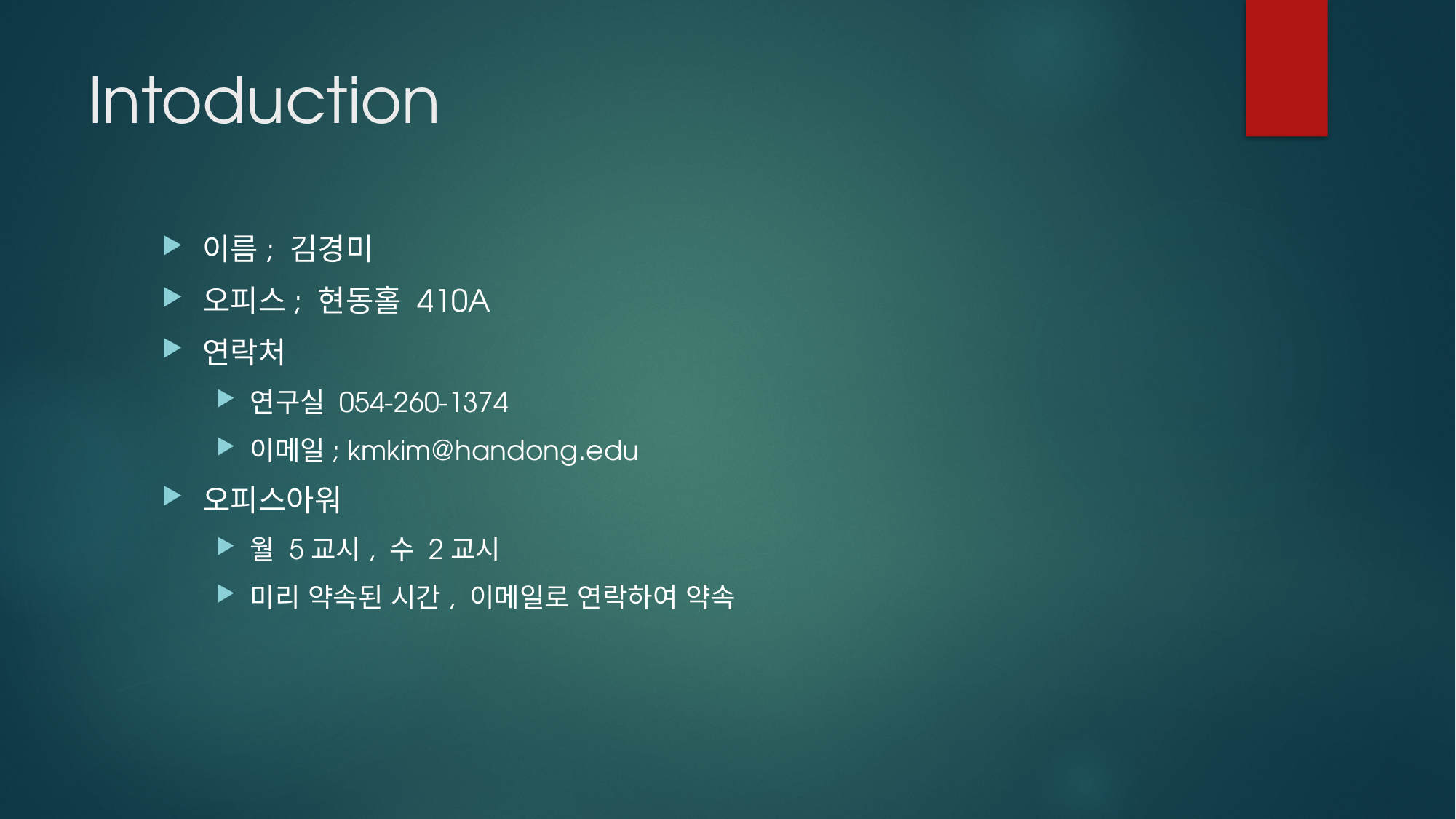

# Intoduction
이름; 김경미
오피스; 현동홀 410A
연락처
연구실 054-260-1374
이메일; kmkim@handong.edu
오피스아워
월 5교시, 수 2교시
미리 약속된 시간, 이메일로 연락하여 약속